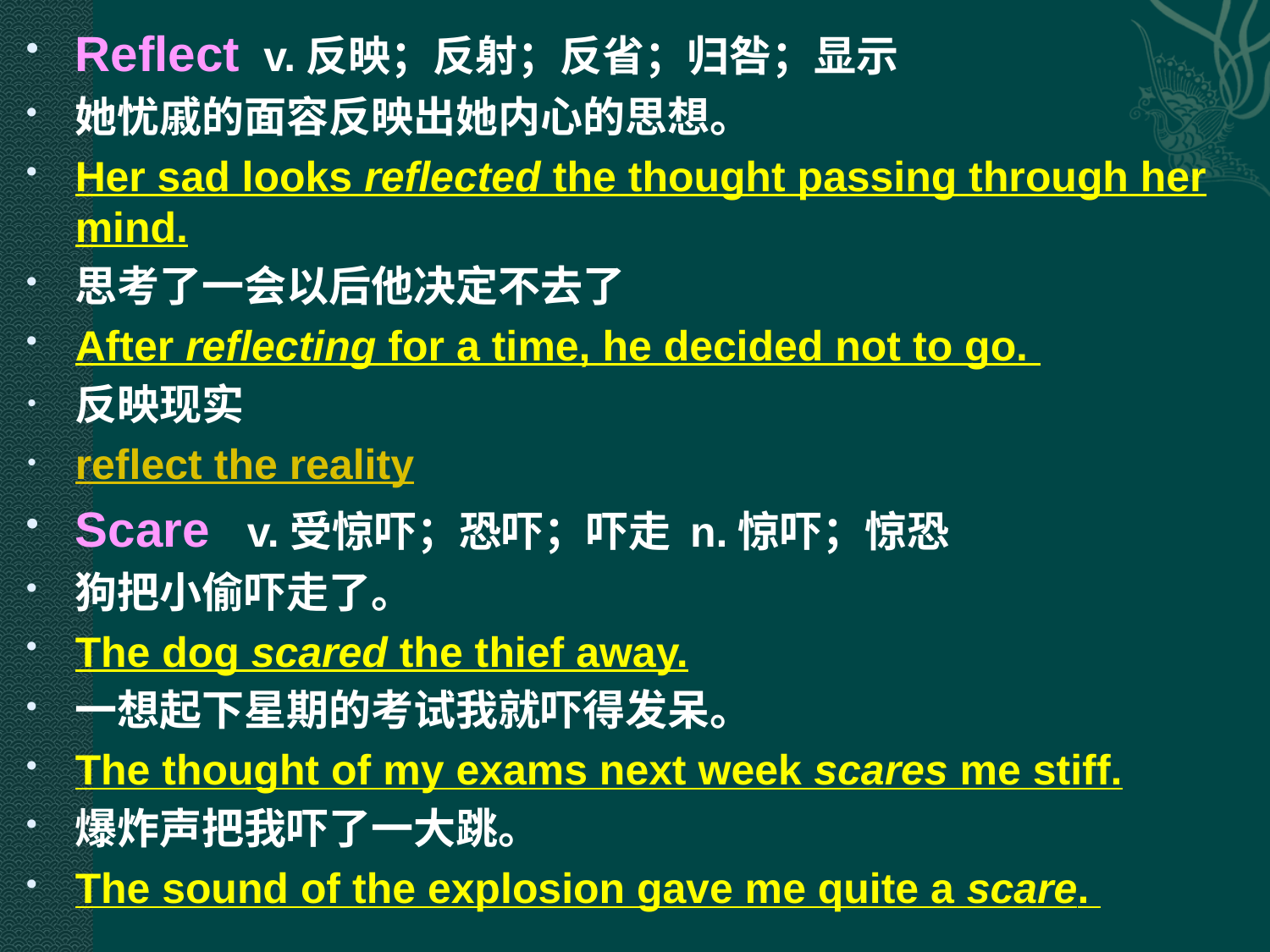

Reflect  v.反映；反射；反省；归咎；显示
她忧戚的面容反映出她内心的思想。
Her sad looks reflected the thought passing through her mind.
思考了一会以后他决定不去了
After reflecting for a time, he decided not to go.
反映现实
reflect the reality
Scare   v.受惊吓；恐吓；吓走 n.惊吓；惊恐
狗把小偷吓走了。
The dog scared the thief away.
一想起下星期的考试我就吓得发呆。
The thought of my exams next week scares me stiff.
爆炸声把我吓了一大跳。
The sound of the explosion gave me quite a scare.